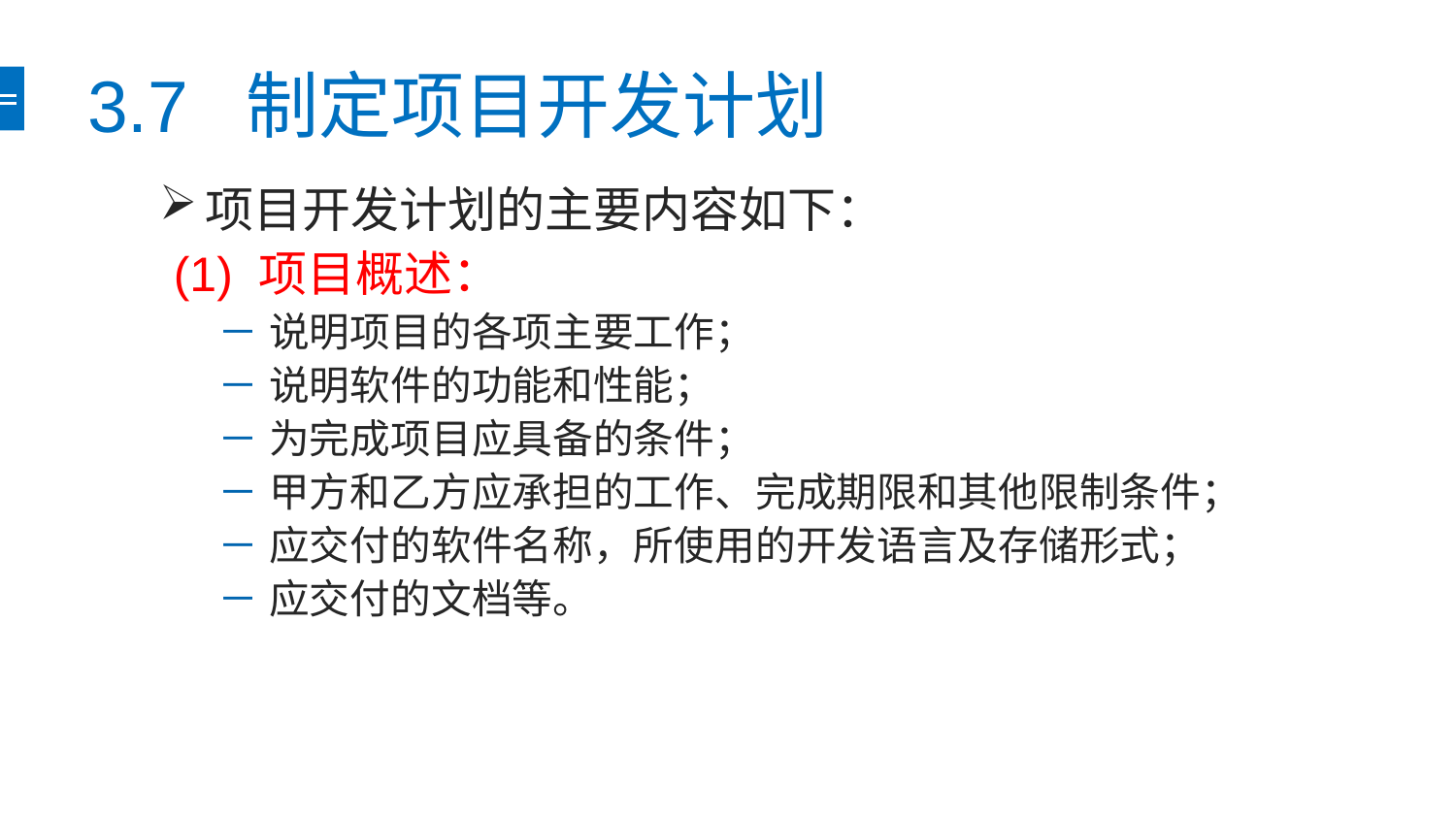

# 3.7  制定项目开发计划
项目开发计划的主要内容如下：
 (1) 项目概述：
说明项目的各项主要工作；
说明软件的功能和性能；
为完成项目应具备的条件；
甲方和乙方应承担的工作、完成期限和其他限制条件；
应交付的软件名称，所使用的开发语言及存储形式；
应交付的文档等。